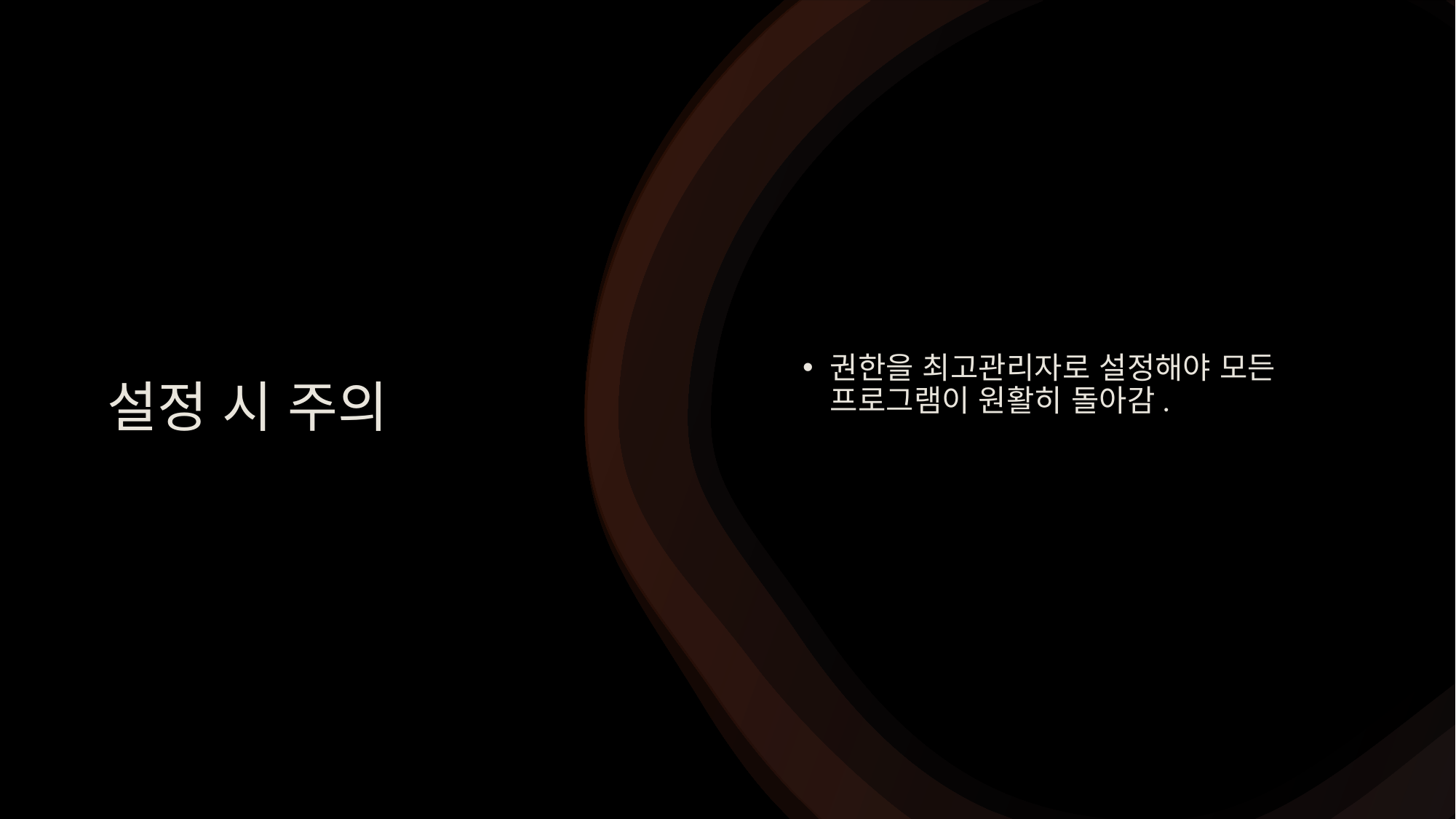

권한을 최고관리자로 설정해야 모든 프로그램이 원활히 돌아감.

# 설정 시 주의